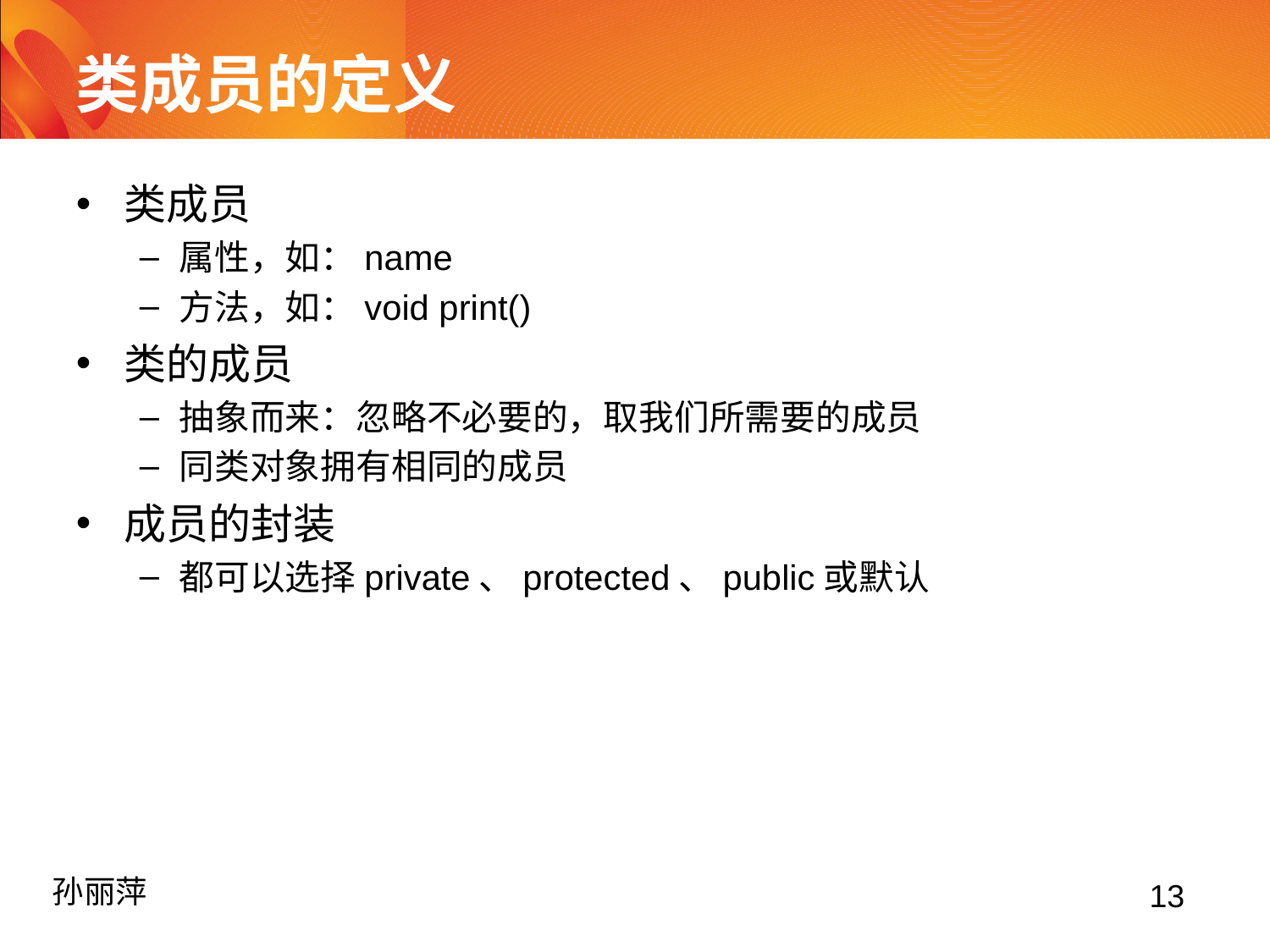

# 类成员的定义
类成员
属性，如：name
方法，如：void print()
类的成员
抽象而来：忽略不必要的，取我们所需要的成员
同类对象拥有相同的成员
成员的封装
都可以选择private、protected、public或默认